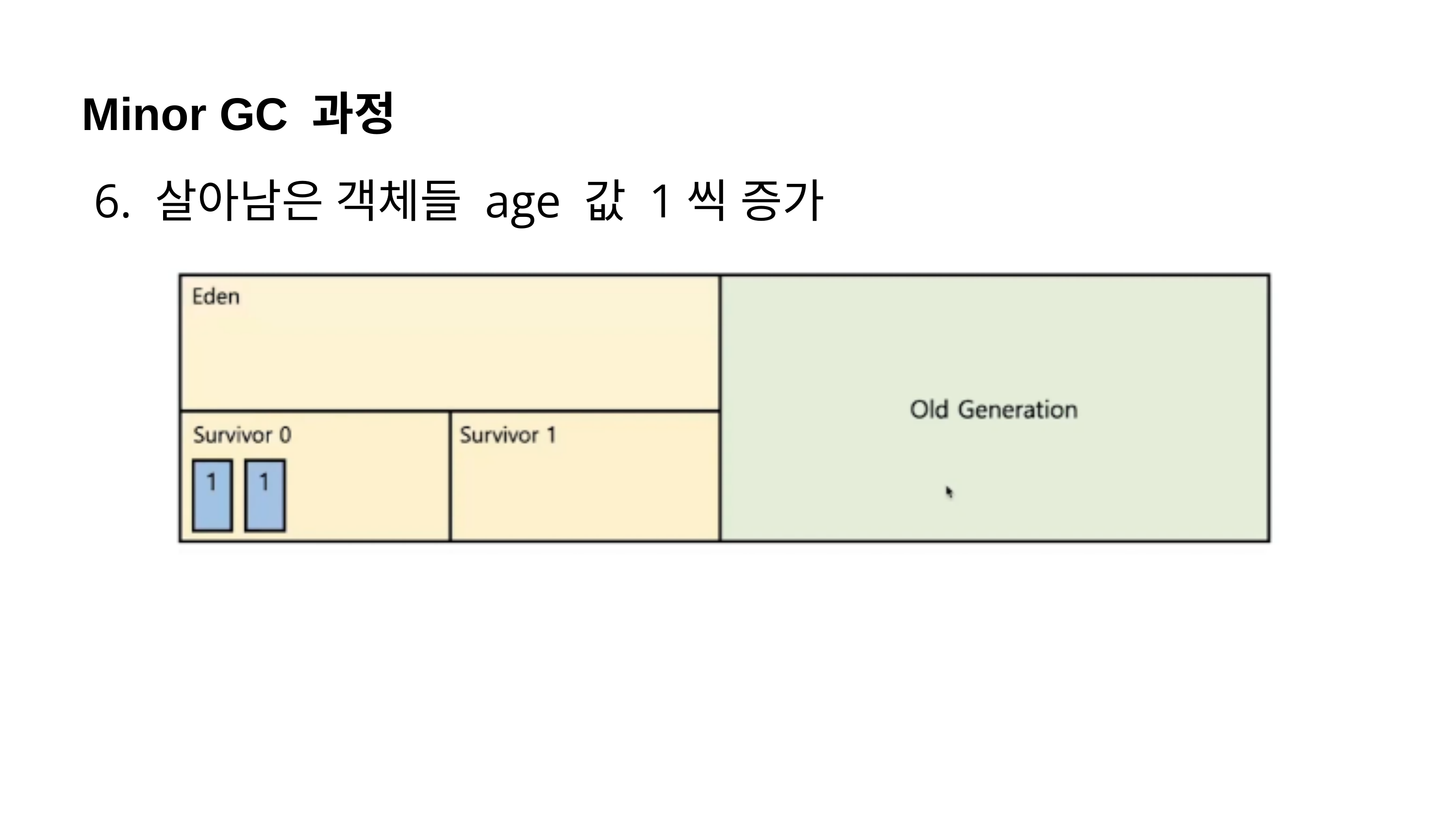

Minor GC 과정
 6. 살아남은 객체들 age 값 1씩 증가